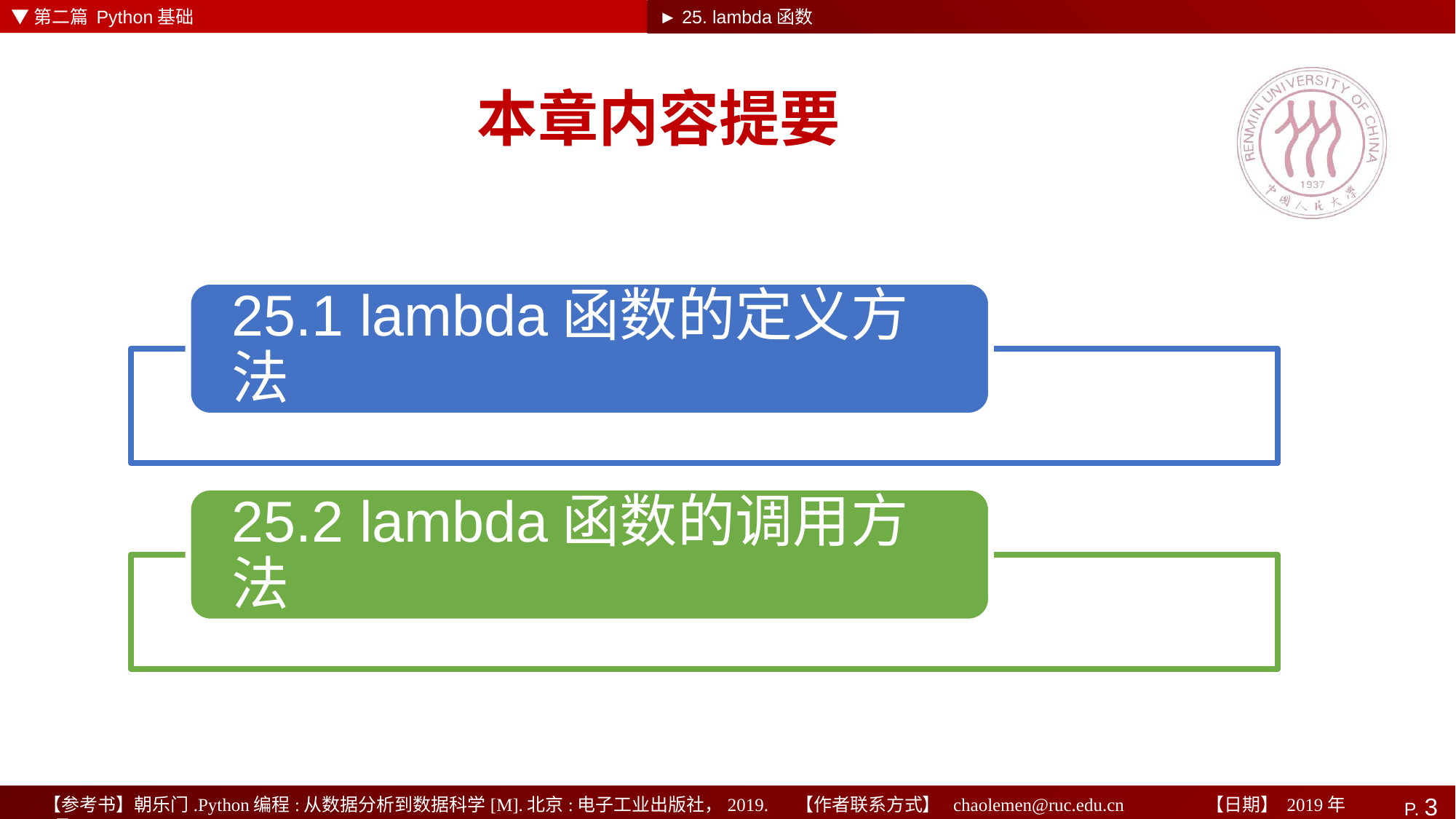

▼第二篇 Python基础
► 25. lambda函数
# 本章内容提要
25.1 lambda函数的定义方法
25.2 lambda函数的调用方法